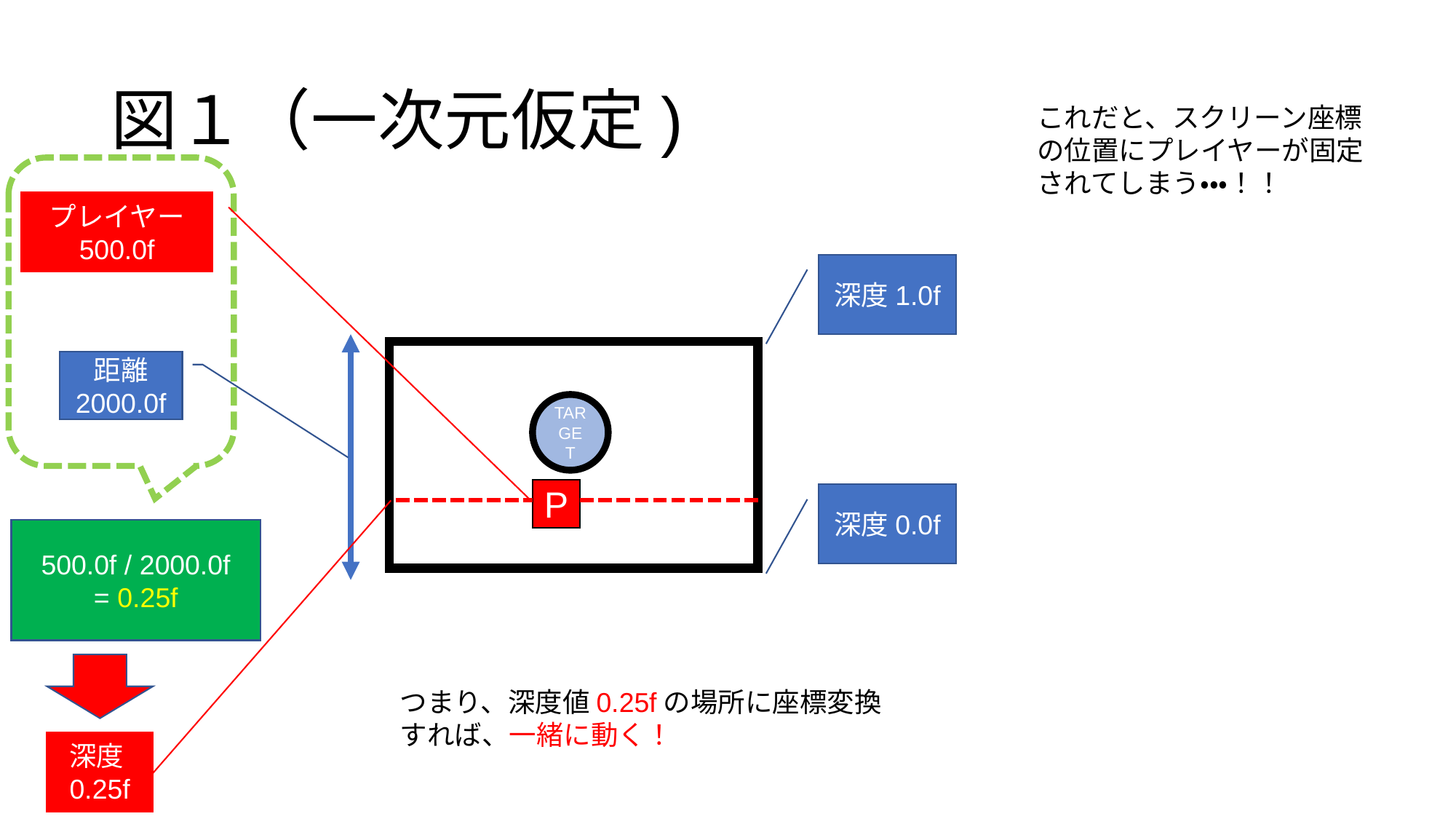

# 図１（一次元仮定)
これだと、スクリーン座標の位置にプレイヤーが固定されてしまう・・・！！

プレイヤー
500.0f
深度1.0f

距離
2000.0f
TAR
GET
P
深度0.0f
500.0f / 2000.0f
= 0.25f

つまり、深度値0.25fの場所に座標変換すれば、一緒に動く！
深度0.25f